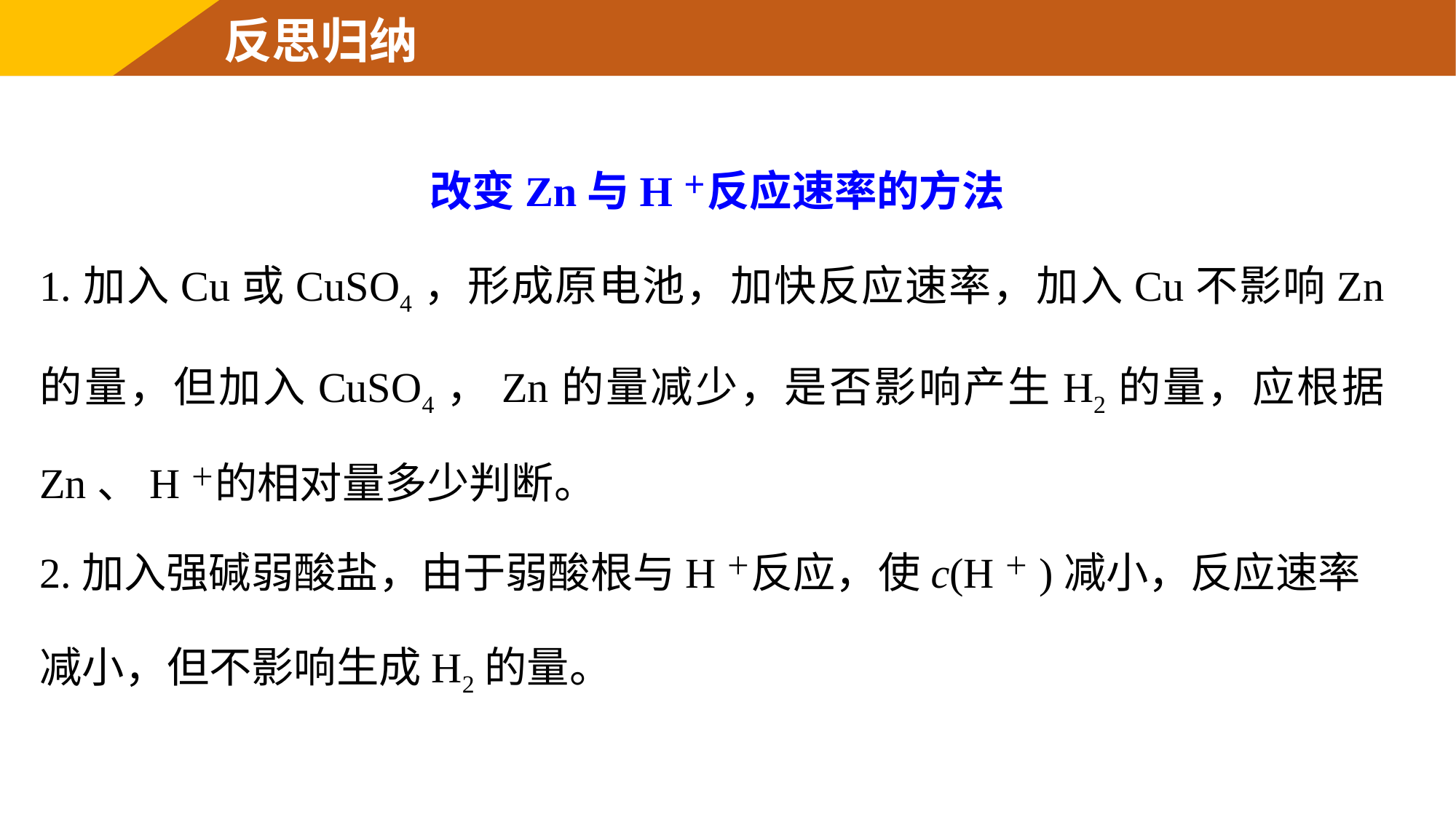

反思归纳
改变Zn与H＋反应速率的方法
1.加入Cu或CuSO4，形成原电池，加快反应速率，加入Cu不影响Zn的量，但加入CuSO4，Zn的量减少，是否影响产生H2的量，应根据Zn、H＋的相对量多少判断。
2.加入强碱弱酸盐，由于弱酸根与H＋反应，使c(H＋)减小，反应速率减小，但不影响生成H2的量。